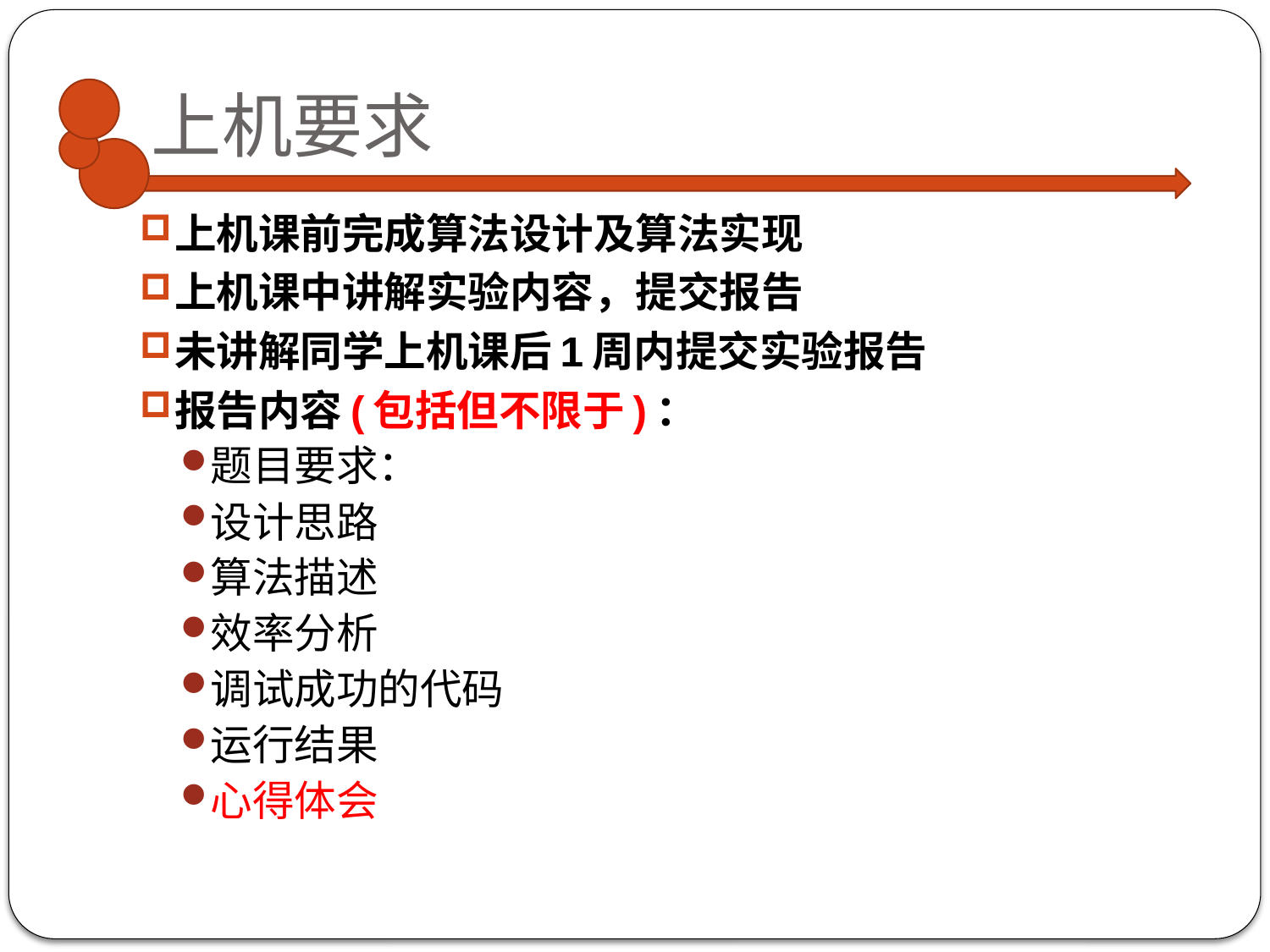

# 上机要求
上机课前完成算法设计及算法实现
上机课中讲解实验内容，提交报告
未讲解同学上机课后1周内提交实验报告
报告内容(包括但不限于)：
题目要求：
设计思路
算法描述
效率分析
调试成功的代码
运行结果
心得体会